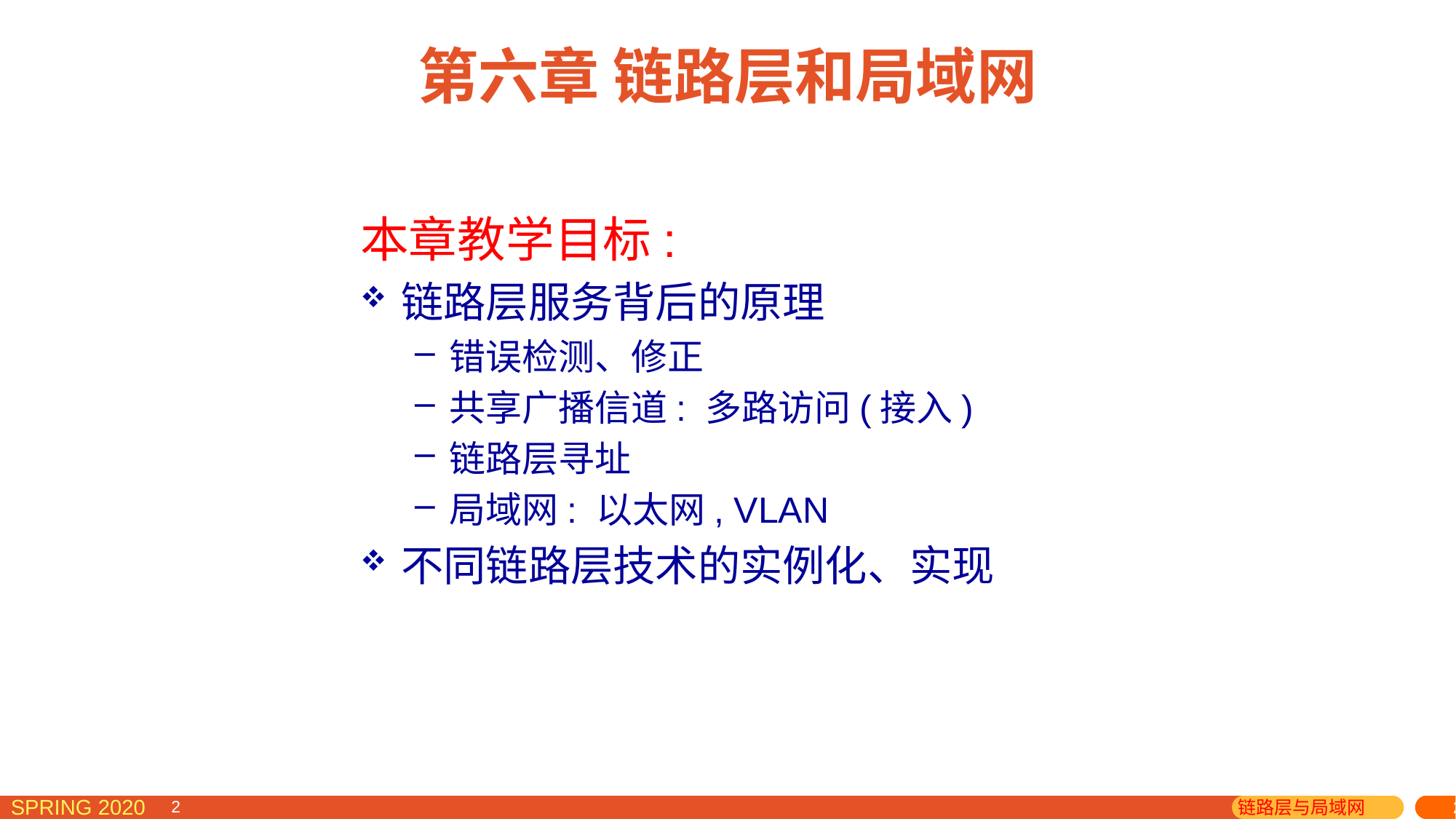

# 第六章 链路层和局域网
本章教学目标:
链路层服务背后的原理
错误检测、修正
共享广播信道: 多路访问(接入)
链路层寻址
局域网: 以太网, VLAN
不同链路层技术的实例化、实现

          链路层与局域网